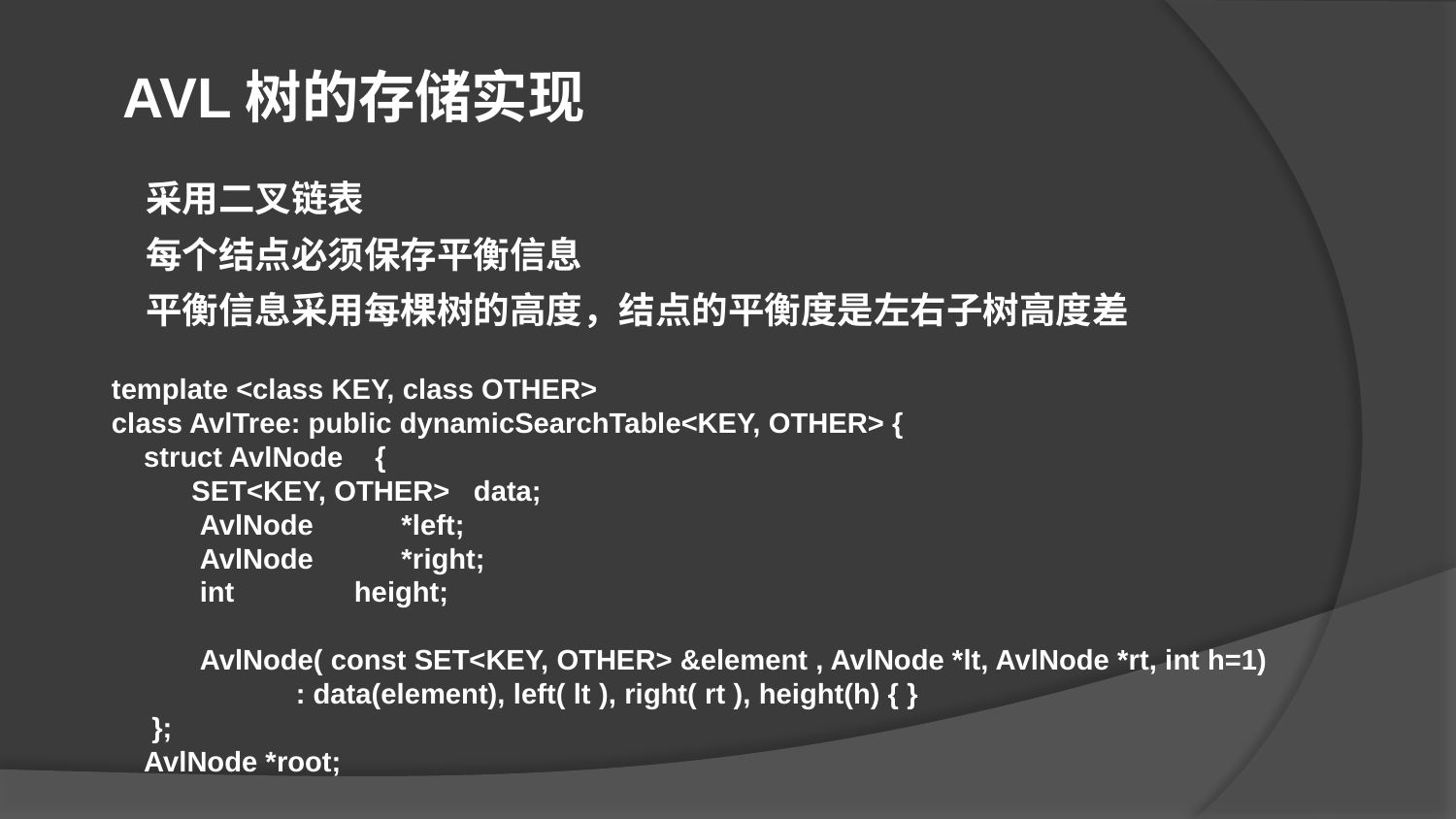

AVL树的存储实现
采用二叉链表
每个结点必须保存平衡信息
平衡信息采用每棵树的高度，结点的平衡度是左右子树高度差
template <class KEY, class OTHER>
class AvlTree: public dynamicSearchTable<KEY, OTHER> {
    struct AvlNode    {
          SET<KEY, OTHER>   data;
           AvlNode           *left;
           AvlNode           *right;
           int               height;

           AvlNode( const SET<KEY, OTHER> &element , AvlNode *lt, AvlNode *rt, int h=1)
                       : data(element), left( lt ), right( rt ), height(h) { }
     };
    AvlNode *root;